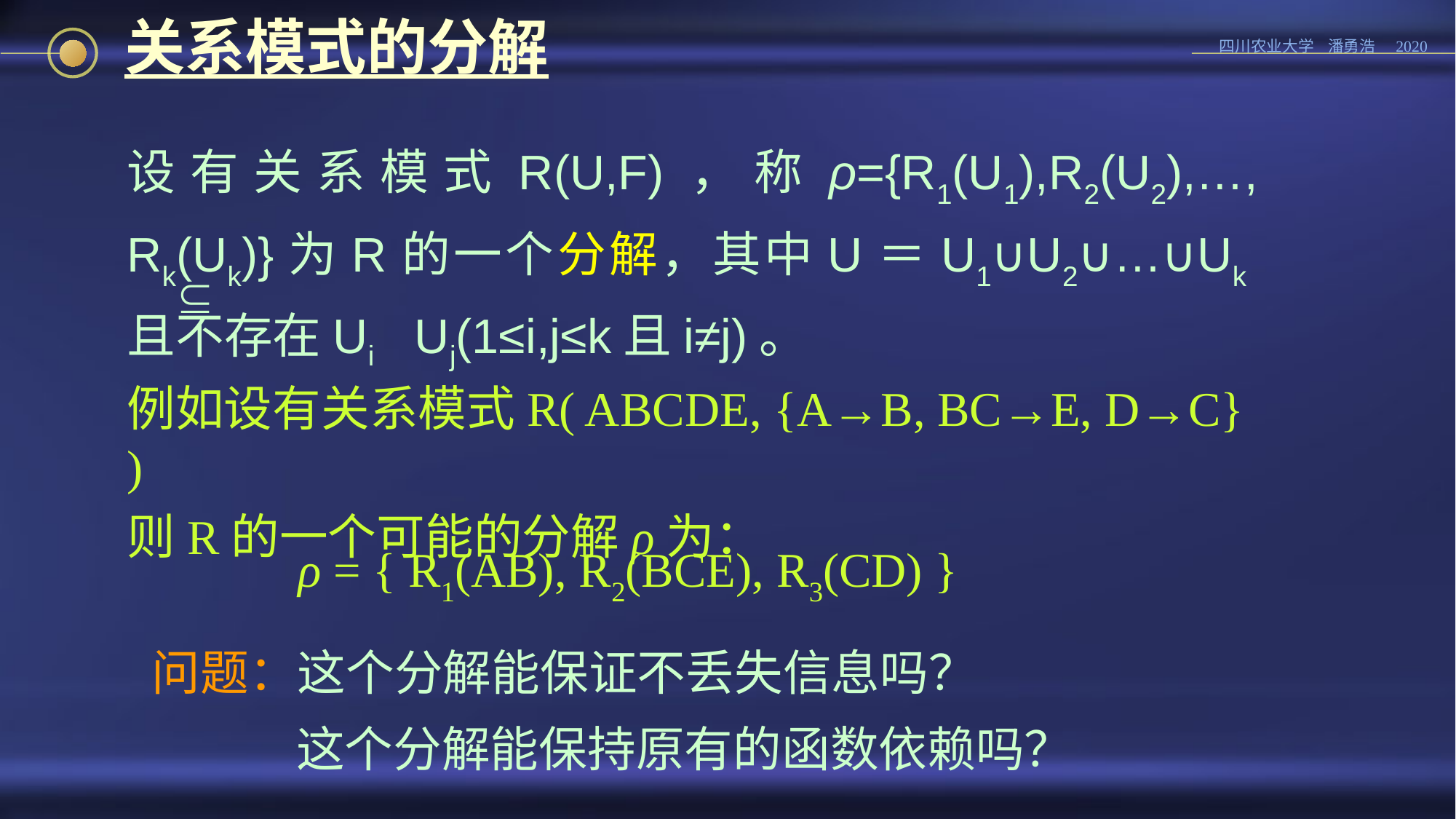

# 关系模式的分解
设有关系模式R(U,F)，称ρ={R1(U1),R2(U2),…, Rk(Uk)}为R的一个分解，其中U＝U1∪U2∪…∪Uk且不存在Ui   Uj(1≤i,j≤k且i≠j)。
⊆
例如设有关系模式R( ABCDE, {A→B, BC→E, D→C} )
则R的一个可能的分解ρ为：
ρ = { R1(AB), R2(BCE), R3(CD) }
问题：这个分解能保证不丢失信息吗？
	这个分解能保持原有的函数依赖吗？